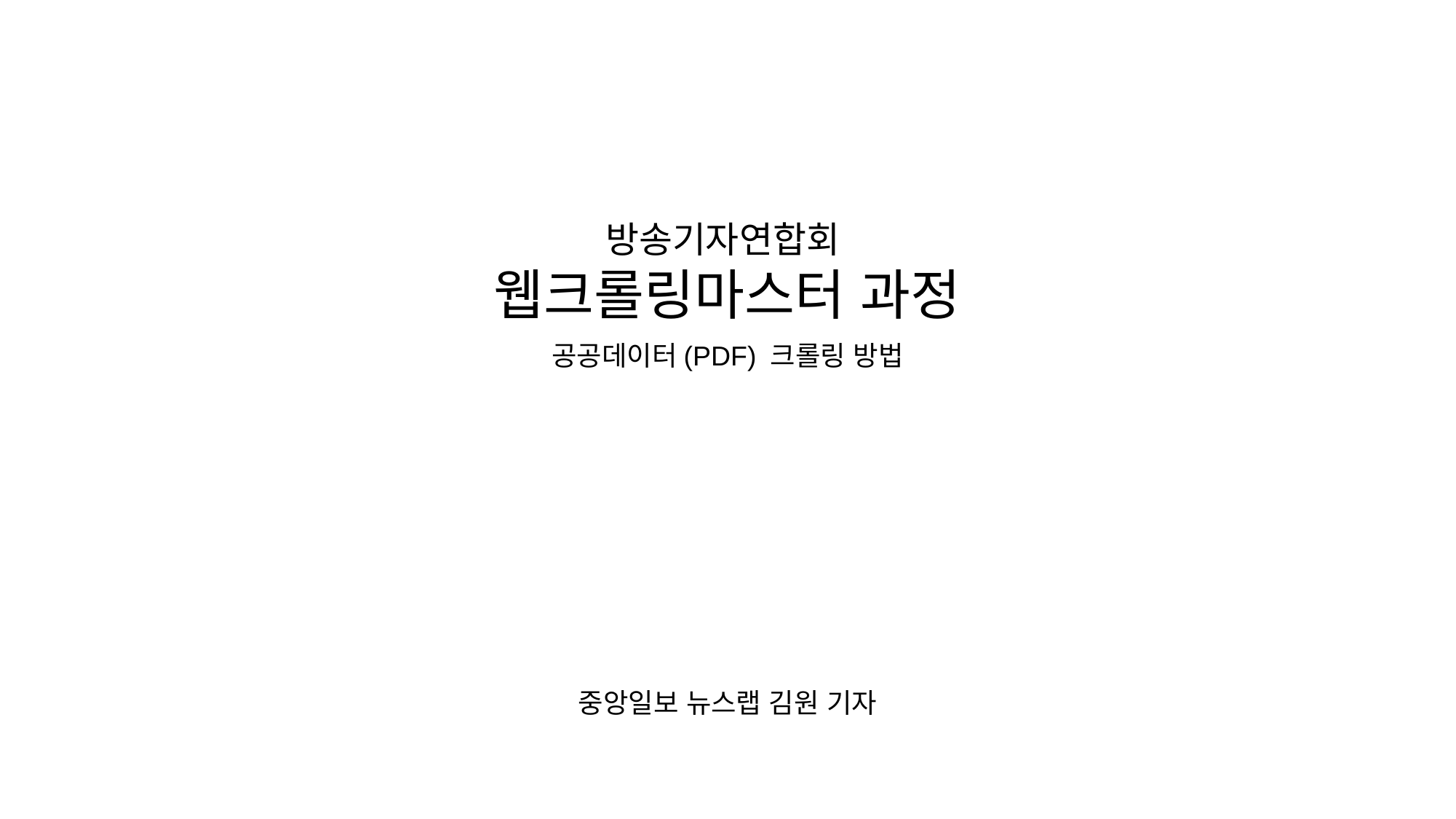

방송기자연합회
웹크롤링마스터 과정
공공데이터(PDF) 크롤링 방법
중앙일보 뉴스랩 김원 기자